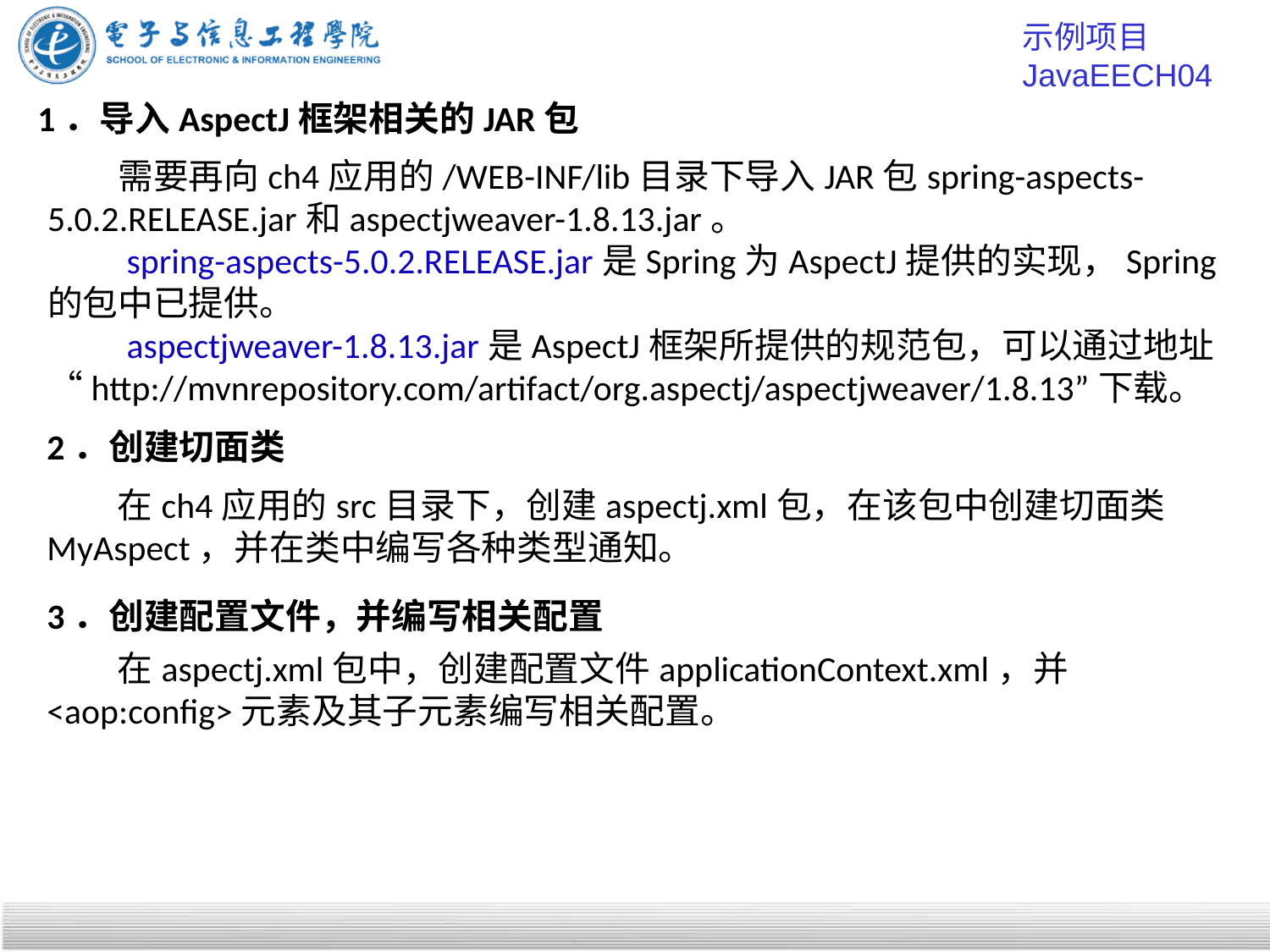

示例项目 JavaEECH04
# 1．导入AspectJ框架相关的JAR包
　　需要再向ch4应用的/WEB-INF/lib目录下导入JAR包spring-aspects-5.0.2.RELEASE.jar和aspectjweaver-1.8.13.jar。
　　spring-aspects-5.0.2.RELEASE.jar是Spring为AspectJ提供的实现，Spring的包中已提供。
　　aspectjweaver-1.8.13.jar是AspectJ框架所提供的规范包，可以通过地址“http://mvnrepository.com/artifact/org.aspectj/aspectjweaver/1.8.13”下载。
2．创建切面类
　　在ch4应用的src目录下，创建aspectj.xml包，在该包中创建切面类MyAspect，并在类中编写各种类型通知。
3．创建配置文件，并编写相关配置
　　在aspectj.xml包中，创建配置文件applicationContext.xml，并<aop:config>元素及其子元素编写相关配置。